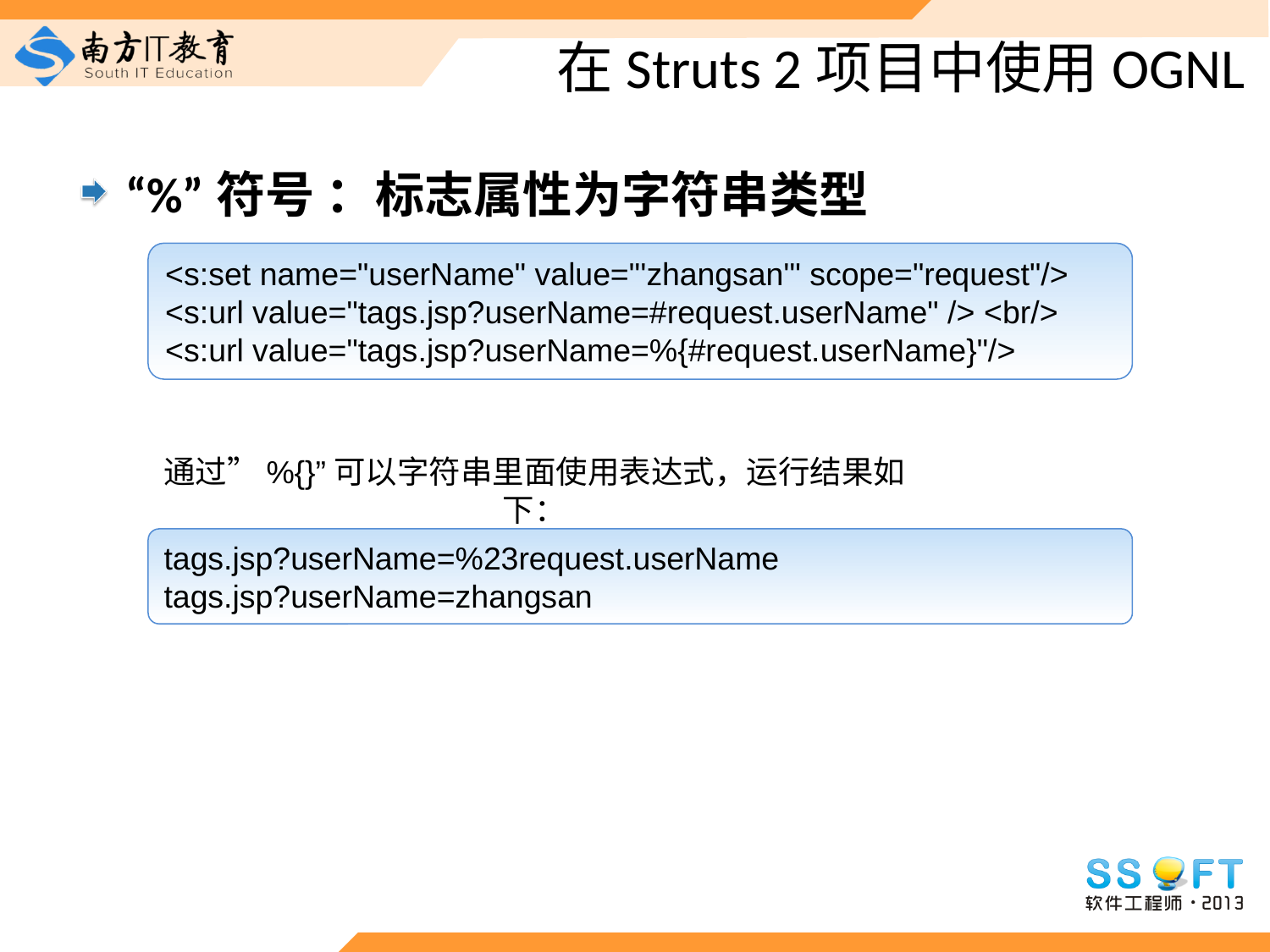

# 在Struts 2项目中使用OGNL
“%”符号 ：标志属性为字符串类型

<s:set name="userName" value="'zhangsan'" scope="request"/>
<s:url value="tags.jsp?userName=#request.userName" /> <br/>
<s:url value="tags.jsp?userName=%{#request.userName}"/>
通过”%{}”可以字符串里面使用表达式，运行结果如下：
tags.jsp?userName=%23request.userName
tags.jsp?userName=zhangsan